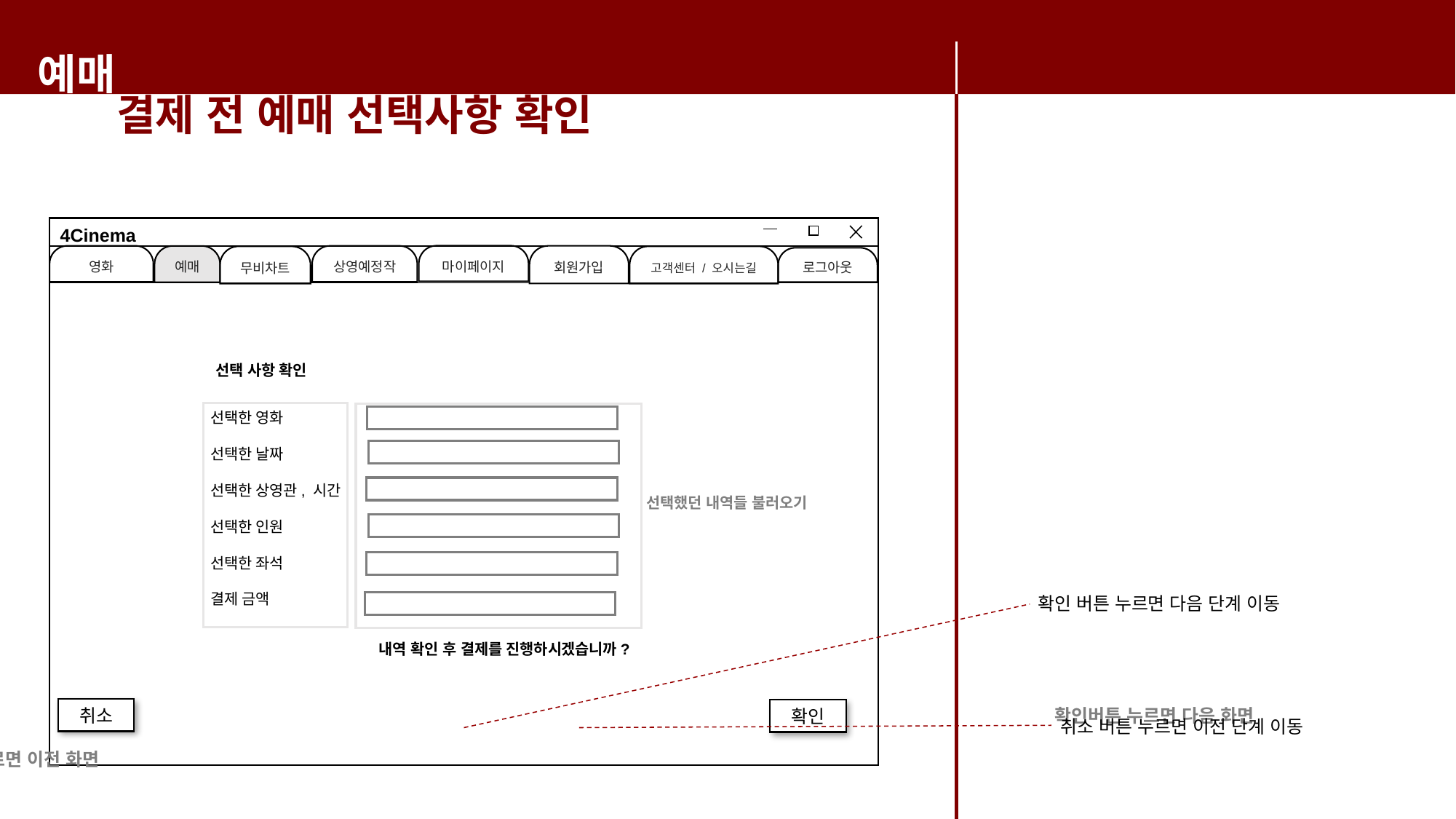

예매
결제 전 예매 선택사항 확인
4Cinema

마이페이지
영화
상영예정작
회원가입
예매
무비차트
고객센터 / 오시는길
로그아웃
선택 사항 확인
선택한 영화

선택한 날짜

선택한 상영관, 시간

선택한 인원

선택한 좌석

결제 금액

선택했던 내역들 불러오기

확인 버튼 누르면 다음 단계 이동

내역 확인 후 결제를 진행하시겠습니까?
확인버튼 누르면 다음 화면
취소
확인
취소 버튼 누르면 이전 단계 이동
취소버튼 누르면 이전 화면